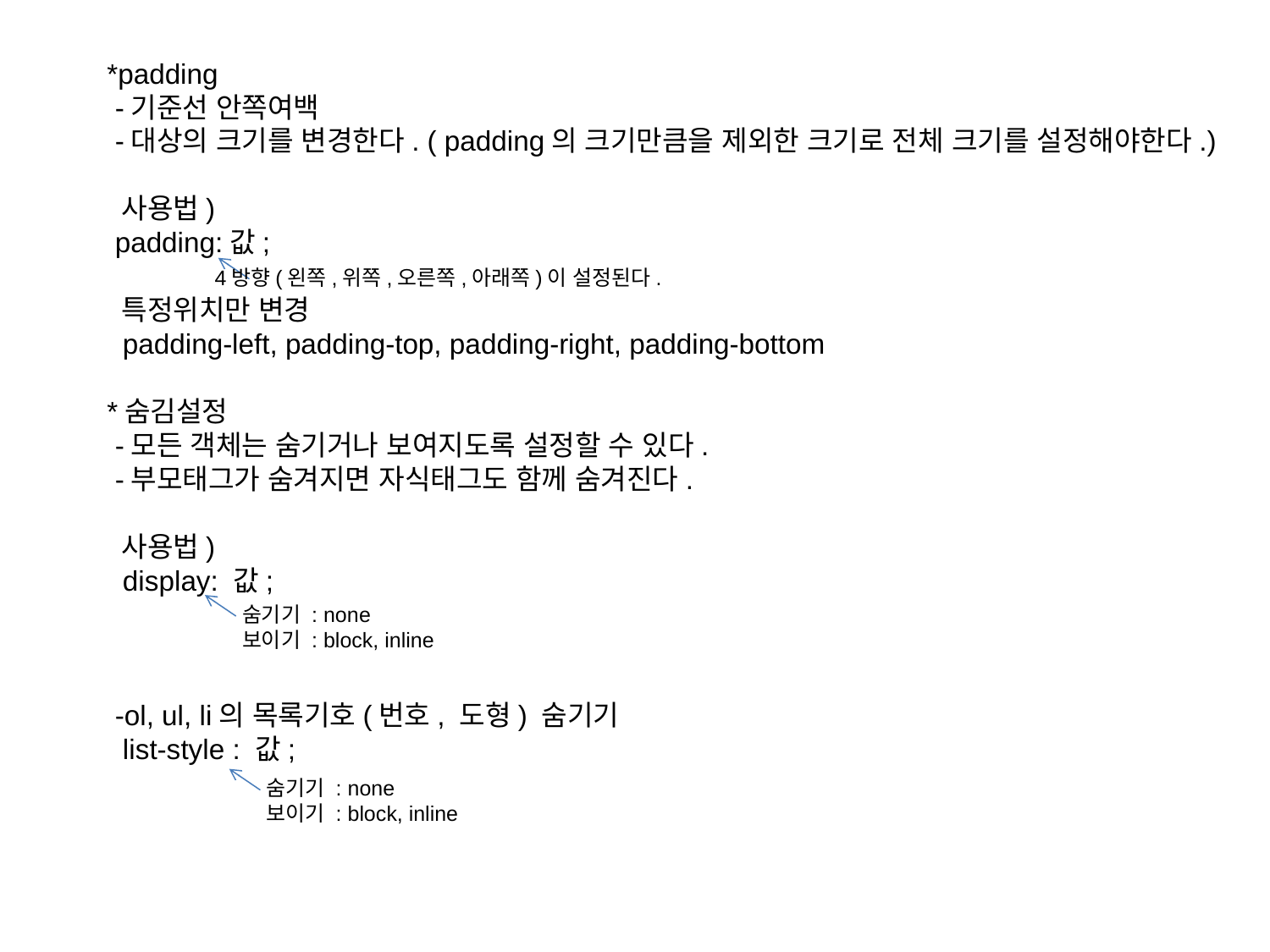

*padding
 -기준선 안쪽여백
 -대상의 크기를 변경한다. ( padding의 크기만큼을 제외한 크기로 전체 크기를 설정해야한다.)

 사용법)
 padding:값;

 특정위치만 변경
  padding-left, padding-top, padding-right, padding-bottom

*숨김설정
 -모든 객체는 숨기거나 보여지도록 설정할 수 있다.
 -부모태그가 숨겨지면 자식태그도 함께 숨겨진다.

 사용법)
  display: 값;

 -ol, ul, li의 목록기호(번호, 도형) 숨기기
  list-style : 값;

4방향(왼쪽,위쪽,오른쪽,아래쪽)이 설정된다.
숨기기 : none
보이기 : block, inline
숨기기 : none
보이기 : block, inline